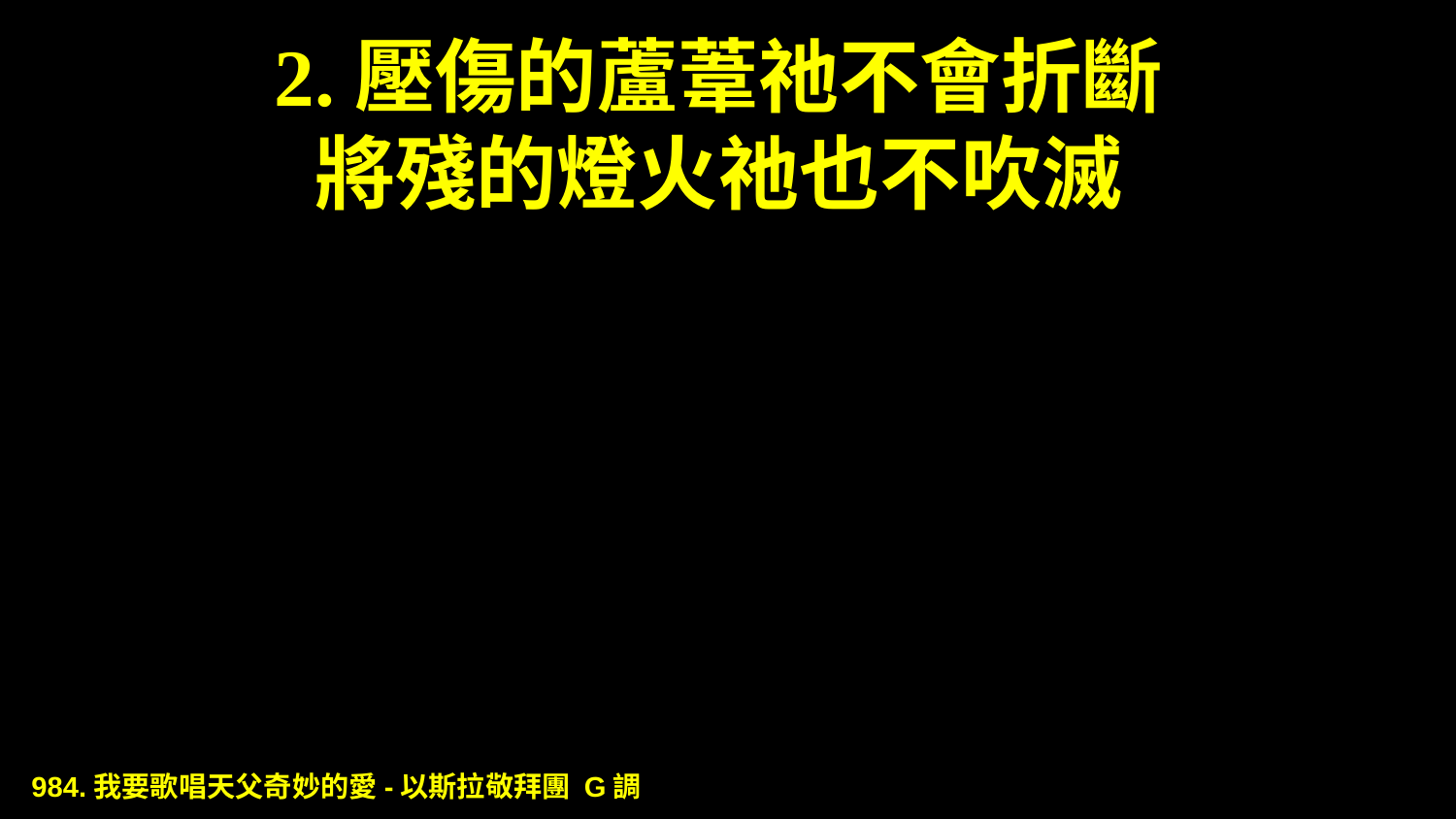

# 2.壓傷的蘆葦祂不會折斷 將殘的燈火祂也不吹滅
984.我要歌唱天父奇妙的愛-以斯拉敬拜團 G調